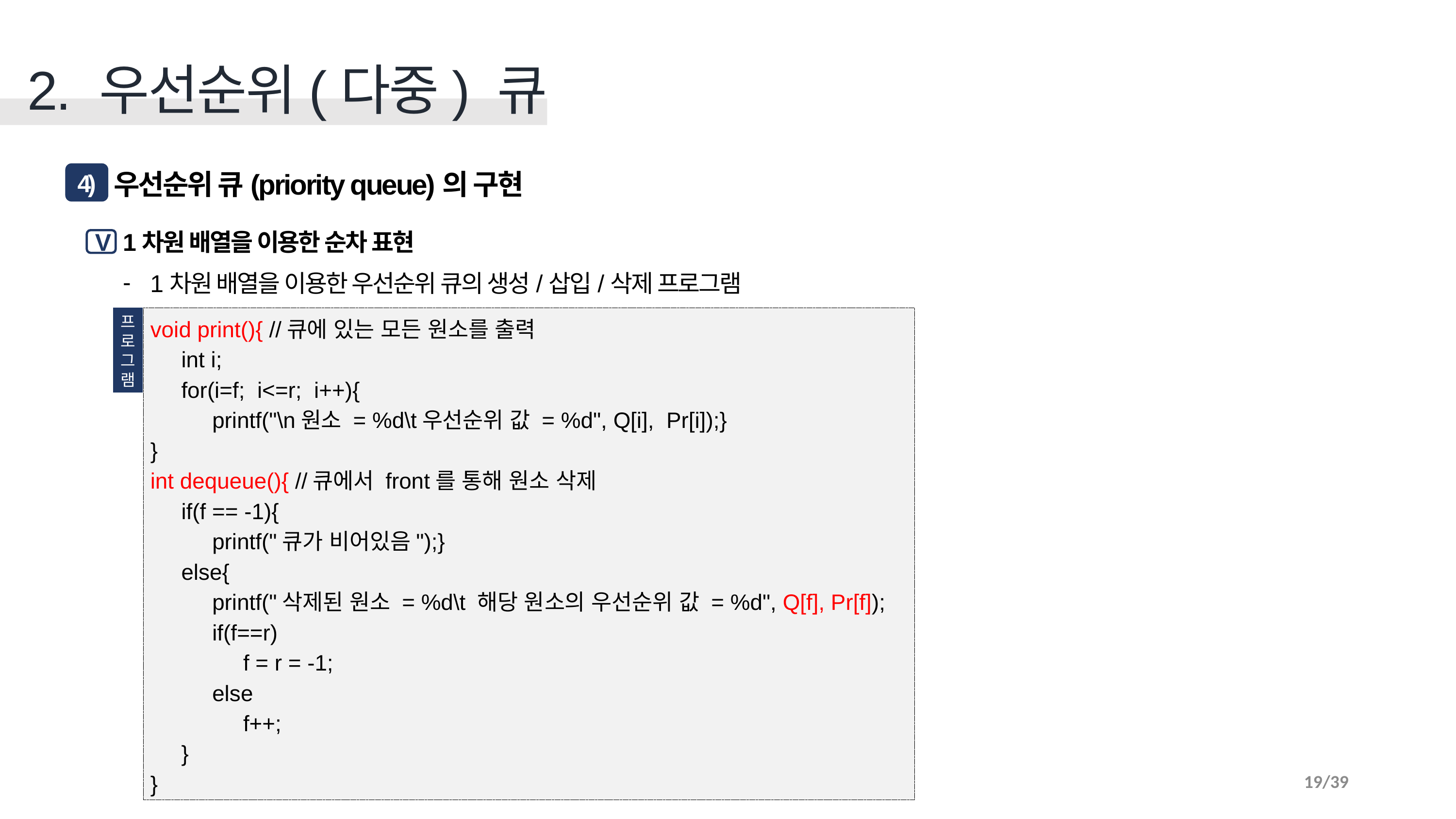

2. 우선순위(다중) 큐

 우선순위 큐(priority queue)의 구현
4)
1차원 배열을 이용한 순차 표현

1차원 배열을 이용한 우선순위 큐의 생성/삽입/삭제 프로그램
V
프
로
그
램
void print(){ //큐에 있는 모든 원소를 출력
     int i;
     for(i=f;  i<=r;  i++){
          printf("\n원소 = %d\t우선순위 값 = %d", Q[i],  Pr[i]);}
}
int dequeue(){ //큐에서 front를 통해 원소 삭제
     if(f == -1){
          printf("큐가 비어있음");}
     else{
          printf("삭제된 원소 = %d\t 해당 원소의 우선순위 값 = %d", Q[f], Pr[f]);
          if(f==r)
               f = r = -1;
          else
               f++;
     }
}
19/39